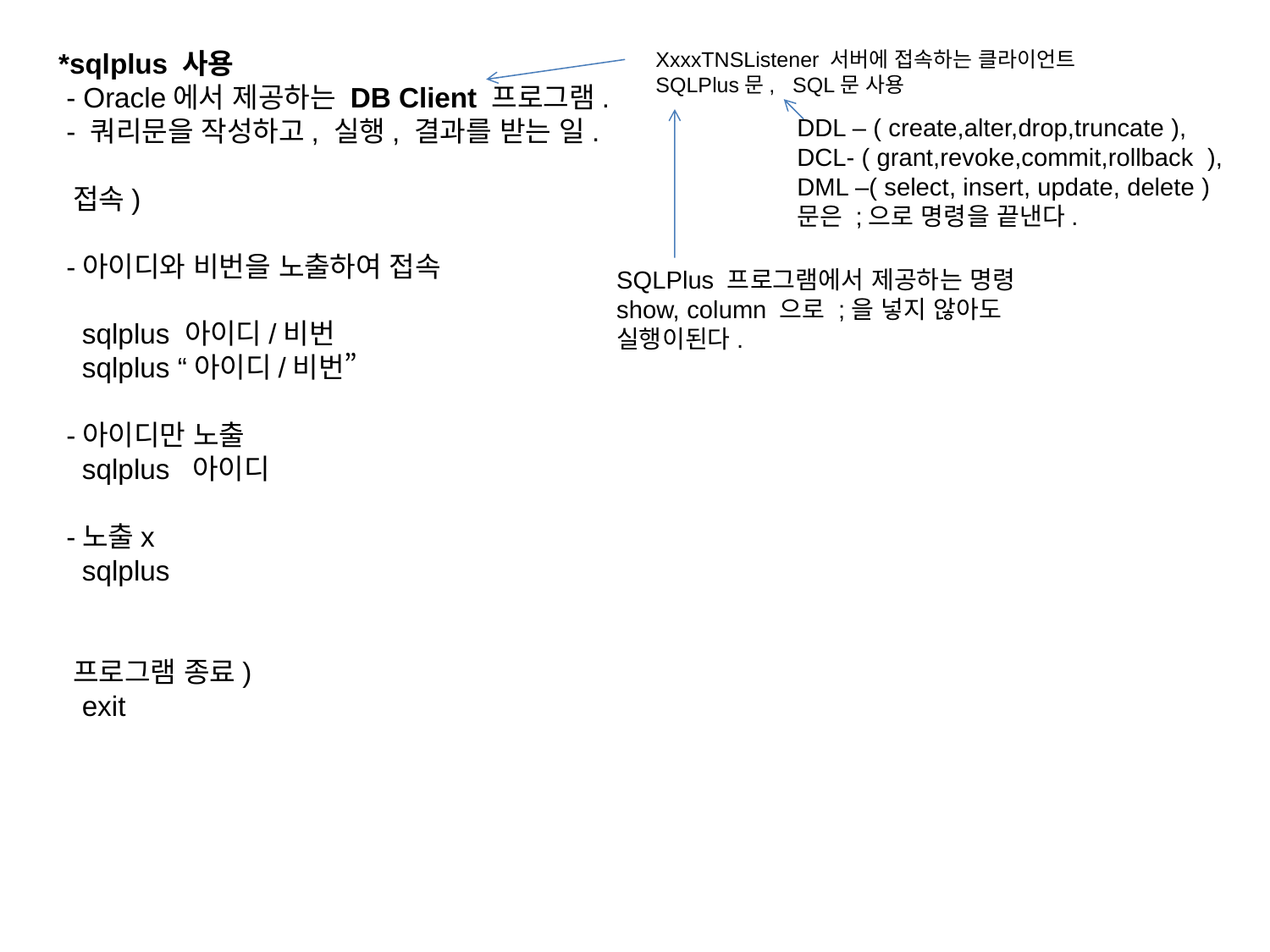

*sqlplus 사용
 - Oracle에서 제공하는 DB Client 프로그램.
 - 쿼리문을 작성하고, 실행, 결과를 받는 일.

 접속)

 -아이디와 비번을 노출하여 접속

   sqlplus 아이디/비번
   sqlplus “아이디/비번”

 -아이디만 노출
   sqlplus  아이디

 -노출x
   sqlplus

 프로그램 종료)
   exit
XxxxTNSListener 서버에 접속하는 클라이언트
SQLPlus문,   SQL문 사용
DDL – ( create,alter,drop,truncate ),
DCL- ( grant,revoke,commit,rollback  ),
DML –( select, insert, update, delete )
문은 ;으로 명령을 끝낸다.
SQLPlus 프로그램에서 제공하는 명령
show, column 으로 ;을 넣지 않아도
실행이된다.